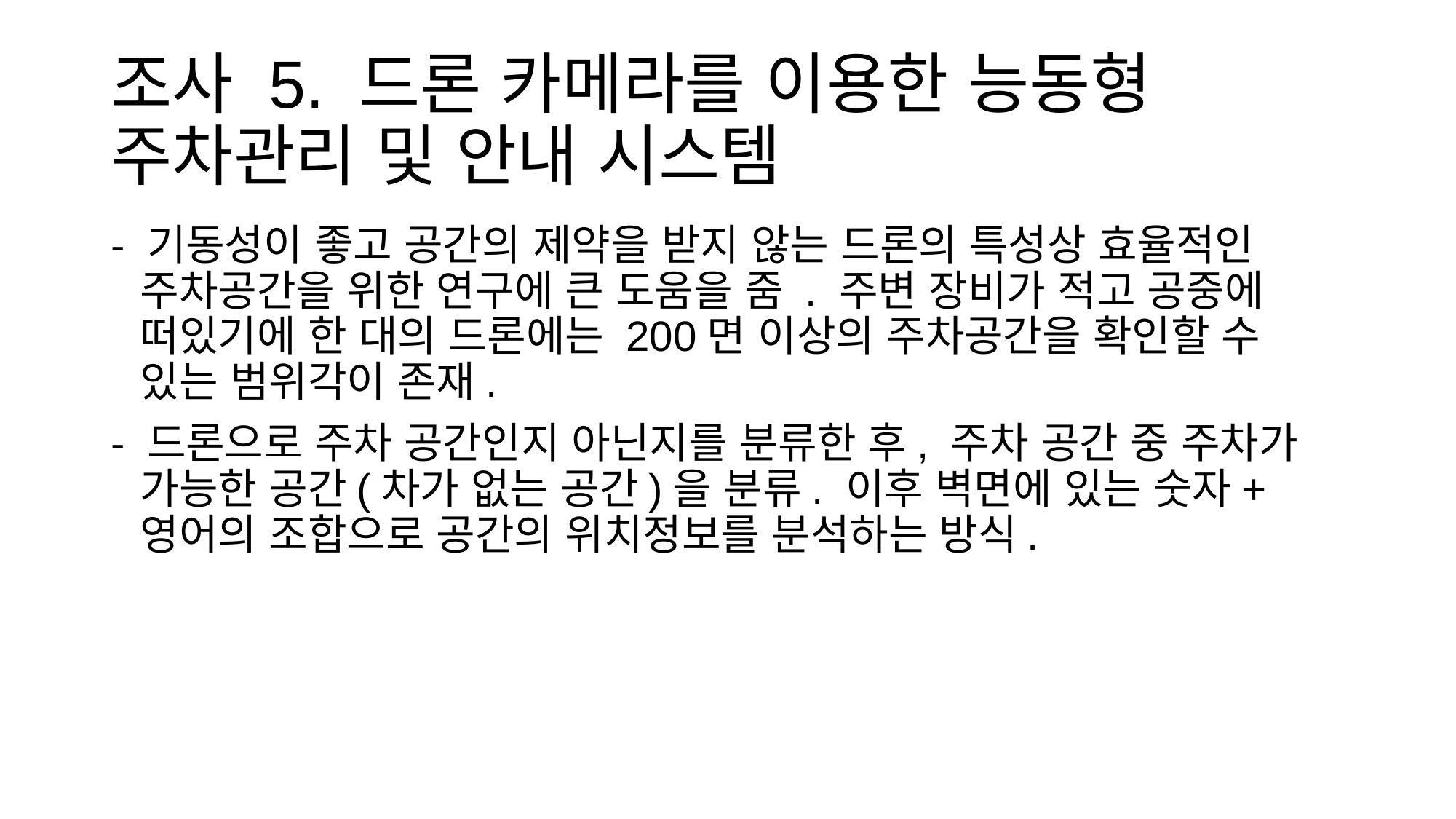

# 조사 5. 드론 카메라를 이용한 능동형 주차관리 및 안내 시스템
- 기동성이 좋고 공간의 제약을 받지 않는 드론의 특성상 효율적인 주차공간을 위한 연구에 큰 도움을 줌 . 주변 장비가 적고 공중에 떠있기에 한 대의 드론에는 200면 이상의 주차공간을 확인할 수 있는 범위각이 존재.
- 드론으로 주차 공간인지 아닌지를 분류한 후, 주차 공간 중 주차가 가능한 공간(차가 없는 공간)을 분류. 이후 벽면에 있는 숫자+영어의 조합으로 공간의 위치정보를 분석하는 방식.